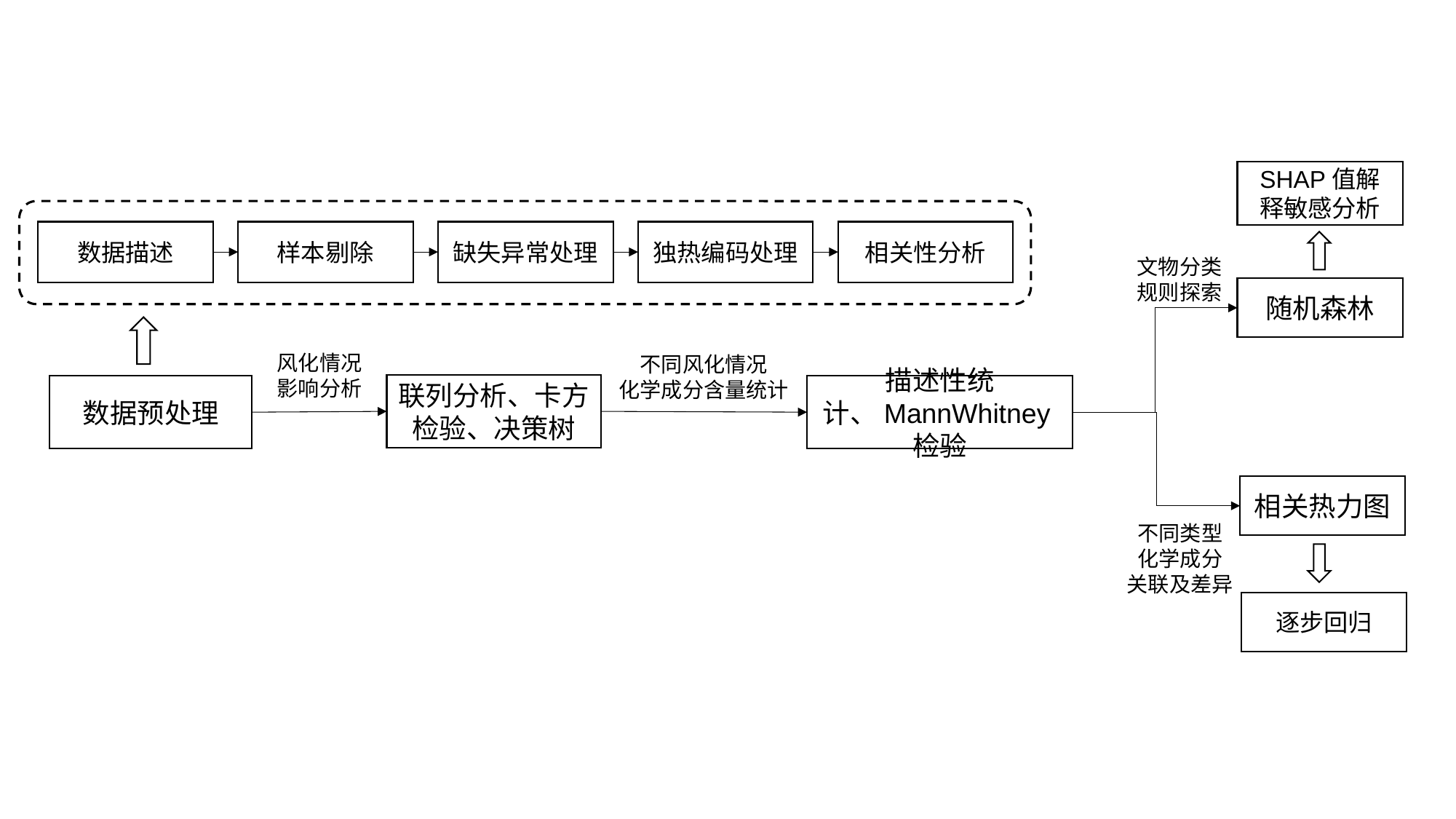

SHAP值解释敏感分析

数据描述
样本剔除
缺失异常处理
独热编码处理
相关性分析

文物分类规则探索
随机森林

风化情况
影响分析
不同风化情况
化学成分含量统计
联列分析、卡方检验、决策树
数据预处理
描述性统计、MannWhitney检验
相关热力图
不同类型
化学成分
关联及差异

逐步回归